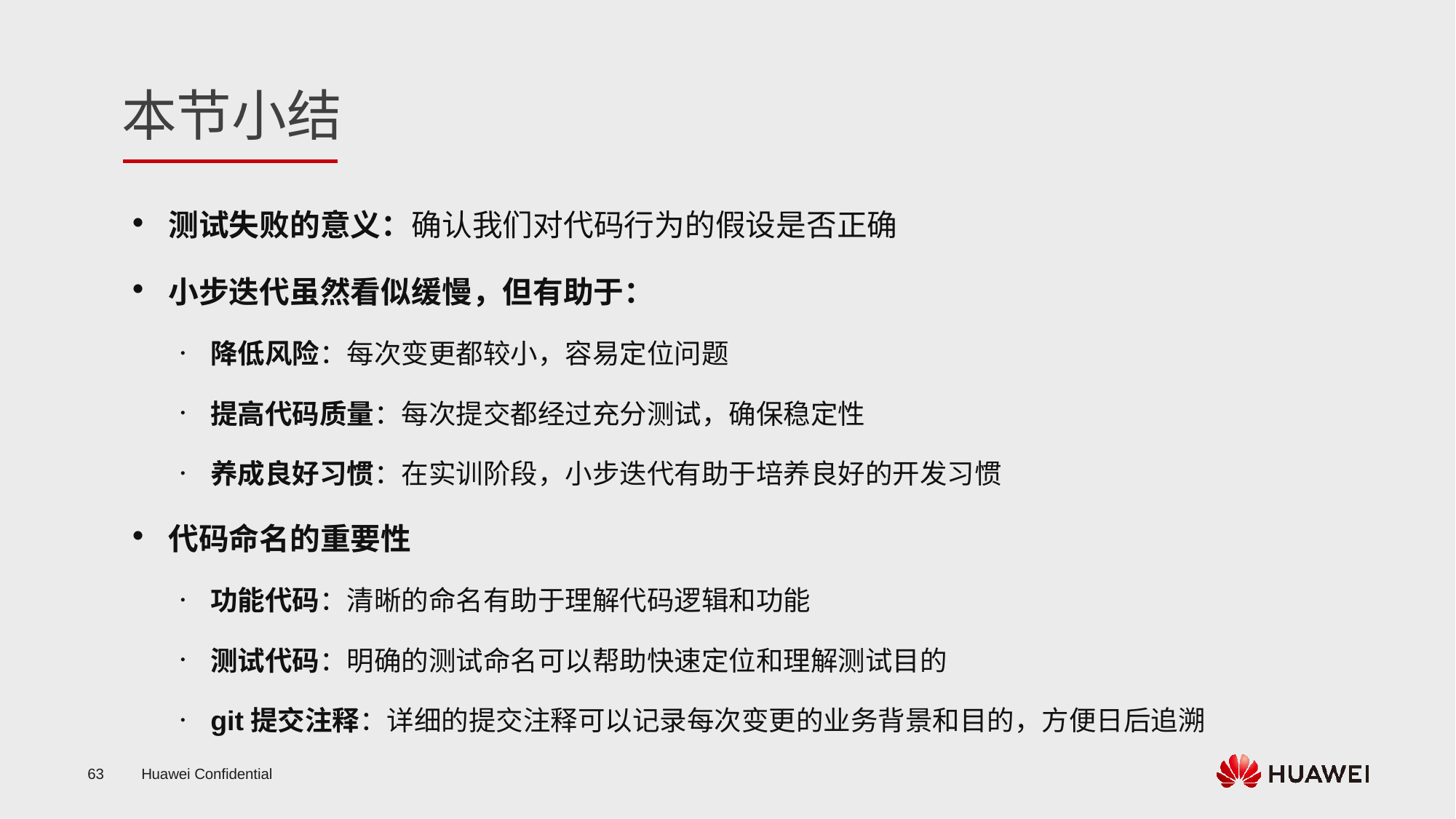

测试失败的意义：确认我们对代码行为的假设是否正确
小步迭代虽然看似缓慢，但有助于：
降低风险：每次变更都较小，容易定位问题
提高代码质量：每次提交都经过充分测试，确保稳定性
养成良好习惯：在实训阶段，小步迭代有助于培养良好的开发习惯
代码命名的重要性
功能代码：清晰的命名有助于理解代码逻辑和功能
测试代码：明确的测试命名可以帮助快速定位和理解测试目的
git提交注释：详细的提交注释可以记录每次变更的业务背景和目的，方便日后追溯